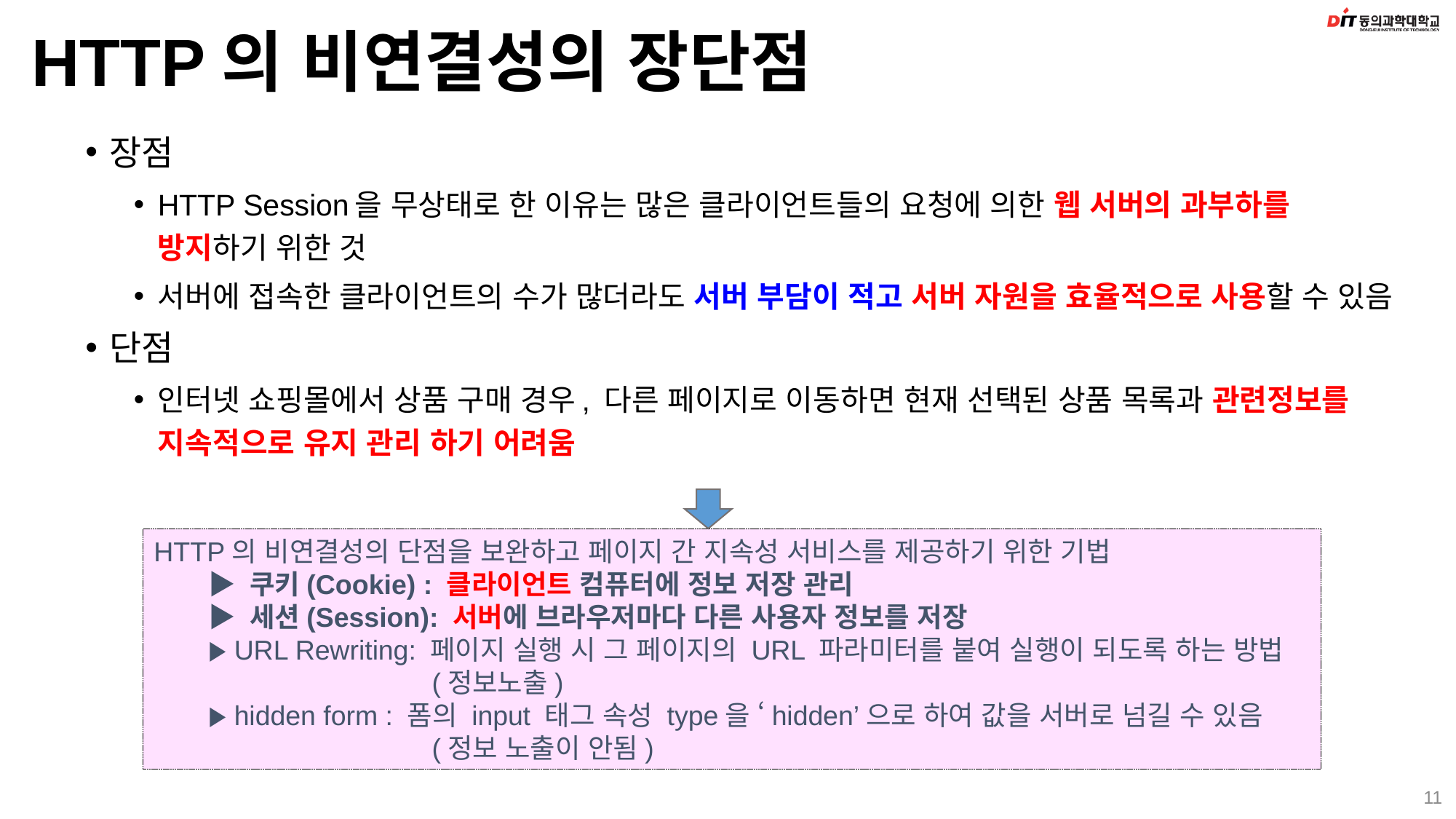

# HTTP의 비연결성의 장단점
장점
HTTP Session을 무상태로 한 이유는 많은 클라이언트들의 요청에 의한 웹 서버의 과부하를 방지하기 위한 것
서버에 접속한 클라이언트의 수가 많더라도 서버 부담이 적고 서버 자원을 효율적으로 사용할 수 있음
단점
인터넷 쇼핑몰에서 상품 구매 경우, 다른 페이지로 이동하면 현재 선택된 상품 목록과 관련정보를 지속적으로 유지 관리 하기 어려움

HTTP의 비연결성의 단점을 보완하고 페이지 간 지속성 서비스를 제공하기 위한 기법
▶ 쿠키(Cookie) : 클라이언트 컴퓨터에 정보 저장 관리
▶ 세션(Session): 서버에 브라우저마다 다른 사용자 정보를 저장
▶ URL Rewriting: 페이지 실행 시 그 페이지의 URL 파라미터를 붙여 실행이 되도록 하는 방법(정보노출)
▶ hidden form : 폼의 input 태그 속성 type을 ‘hidden’으로 하여 값을 서버로 넘길 수 있음(정보 노출이 안됨)
11